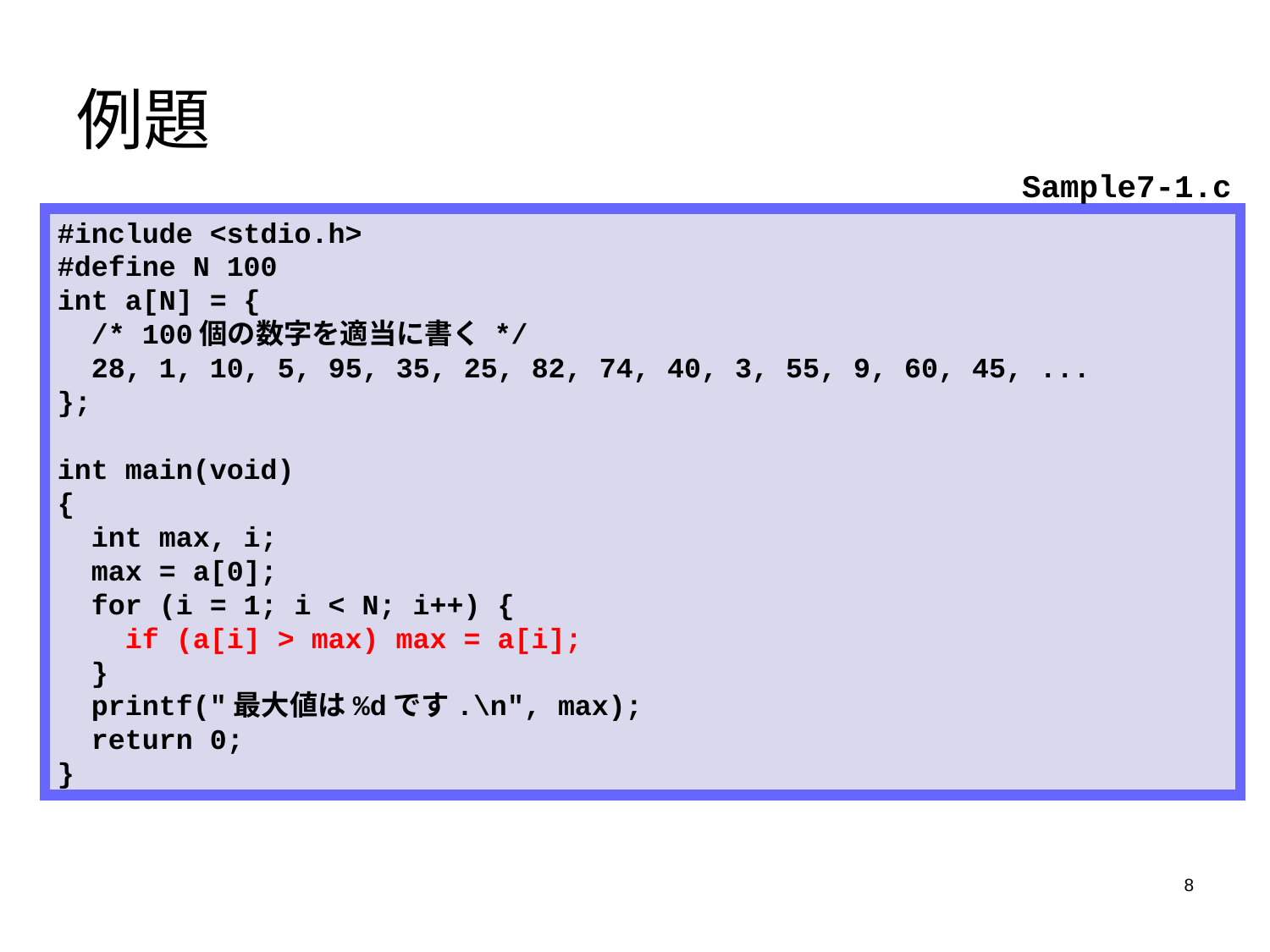

# 例題
Sample7-1.c
#include <stdio.h>
#define N 100
int a[N] = {
  /* 100個の数字を適当に書く */
  28, 1, 10, 5, 95, 35, 25, 82, 74, 40, 3, 55, 9, 60, 45, ...
};
int main(void)
{
  int max, i;
  max = a[0];
  for (i = 1; i < N; i++) {
    if (a[i] > max) max = a[i];
  }
  printf("最大値は%dです.\n", max);
  return 0;
}
8